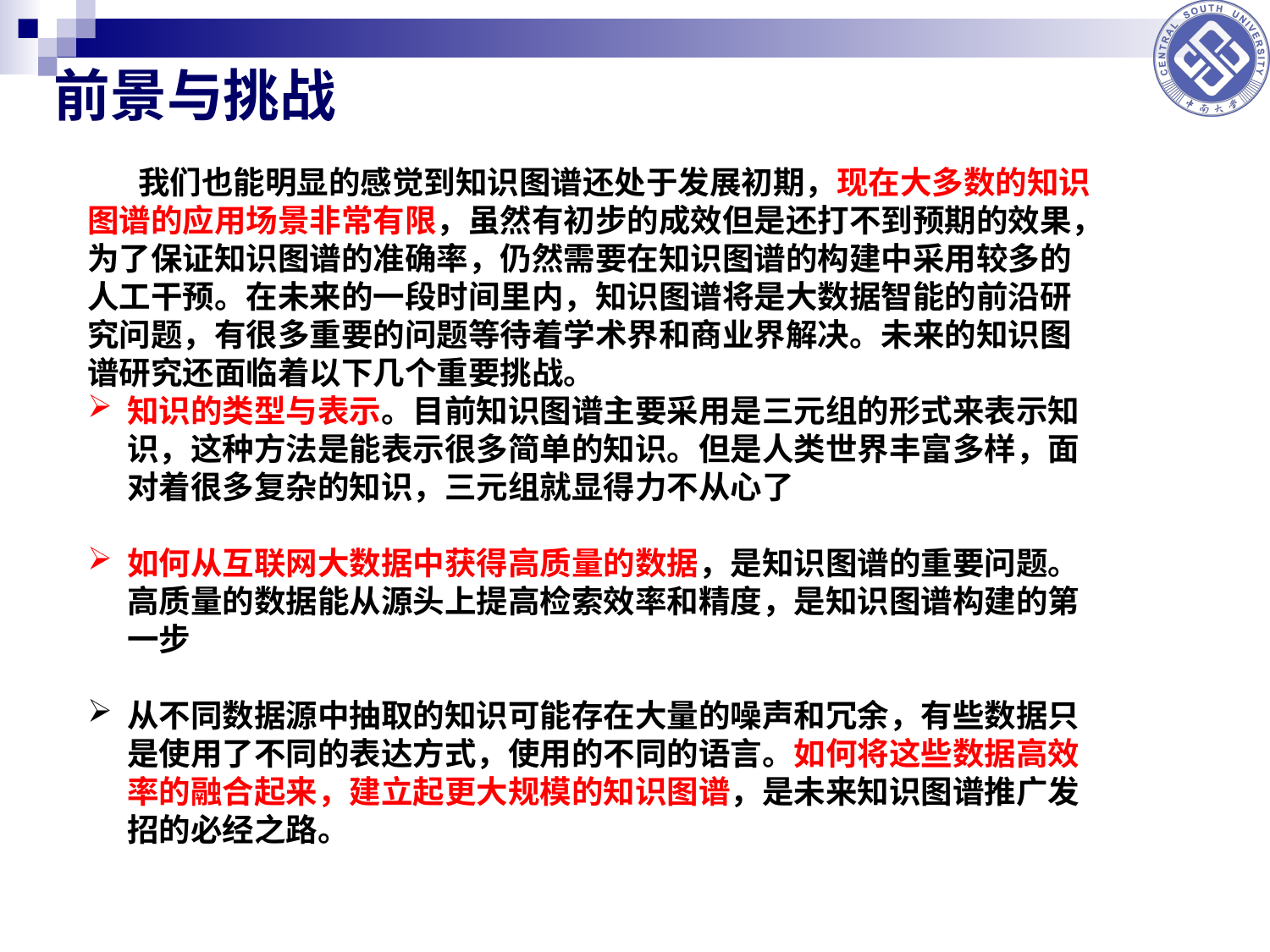

前景与挑战
      我们也能明显的感觉到知识图谱还处于发展初期，现在大多数的知识图谱的应用场景非常有限，虽然有初步的成效但是还打不到预期的效果，为了保证知识图谱的准确率，仍然需要在知识图谱的构建中采用较多的人工干预。在未来的一段时间里内，知识图谱将是大数据智能的前沿研究问题，有很多重要的问题等待着学术界和商业界解决。未来的知识图谱研究还面临着以下几个重要挑战。
知识的类型与表示。目前知识图谱主要采用是三元组的形式来表示知识，这种方法是能表示很多简单的知识。但是人类世界丰富多样，面对着很多复杂的知识，三元组就显得力不从心了

如何从互联网大数据中获得高质量的数据，是知识图谱的重要问题。高质量的数据能从源头上提高检索效率和精度，是知识图谱构建的第一步

从不同数据源中抽取的知识可能存在大量的噪声和冗余，有些数据只是使用了不同的表达方式，使用的不同的语言。如何将这些数据高效率的融合起来，建立起更大规模的知识图谱，是未来知识图谱推广发招的必经之路。